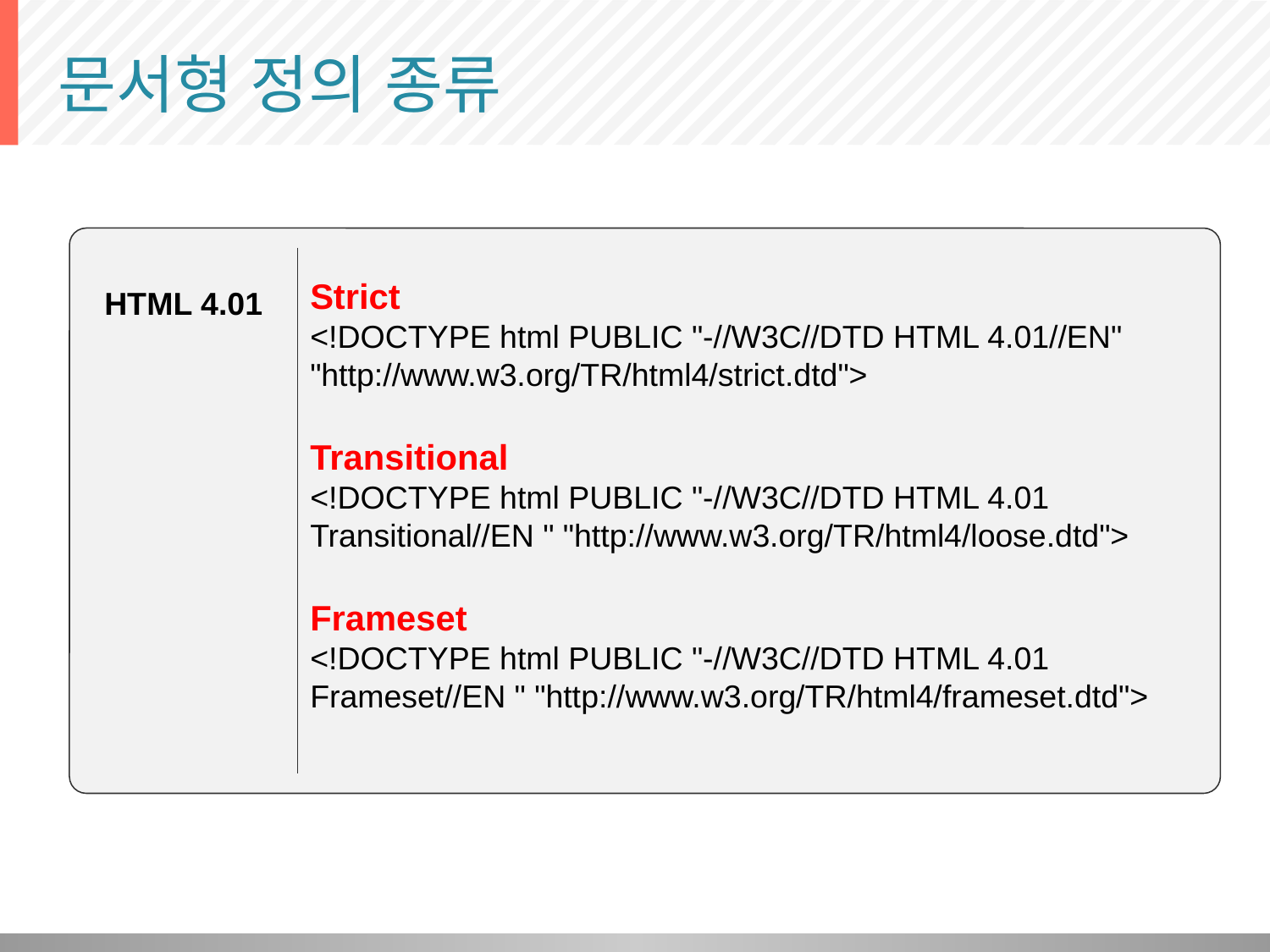

# 문서형 정의 종류

Strict
<!DOCTYPE html PUBLIC "-//W3C//DTD HTML 4.01//EN"
"http://www.w3.org/TR/html4/strict.dtd">

Transitional
<!DOCTYPE html PUBLIC "-//W3C//DTD HTML 4.01 Transitional//EN " "http://www.w3.org/TR/html4/loose.dtd">

Frameset
<!DOCTYPE html PUBLIC "-//W3C//DTD HTML 4.01 Frameset//EN " "http://www.w3.org/TR/html4/frameset.dtd">
HTML 4.01